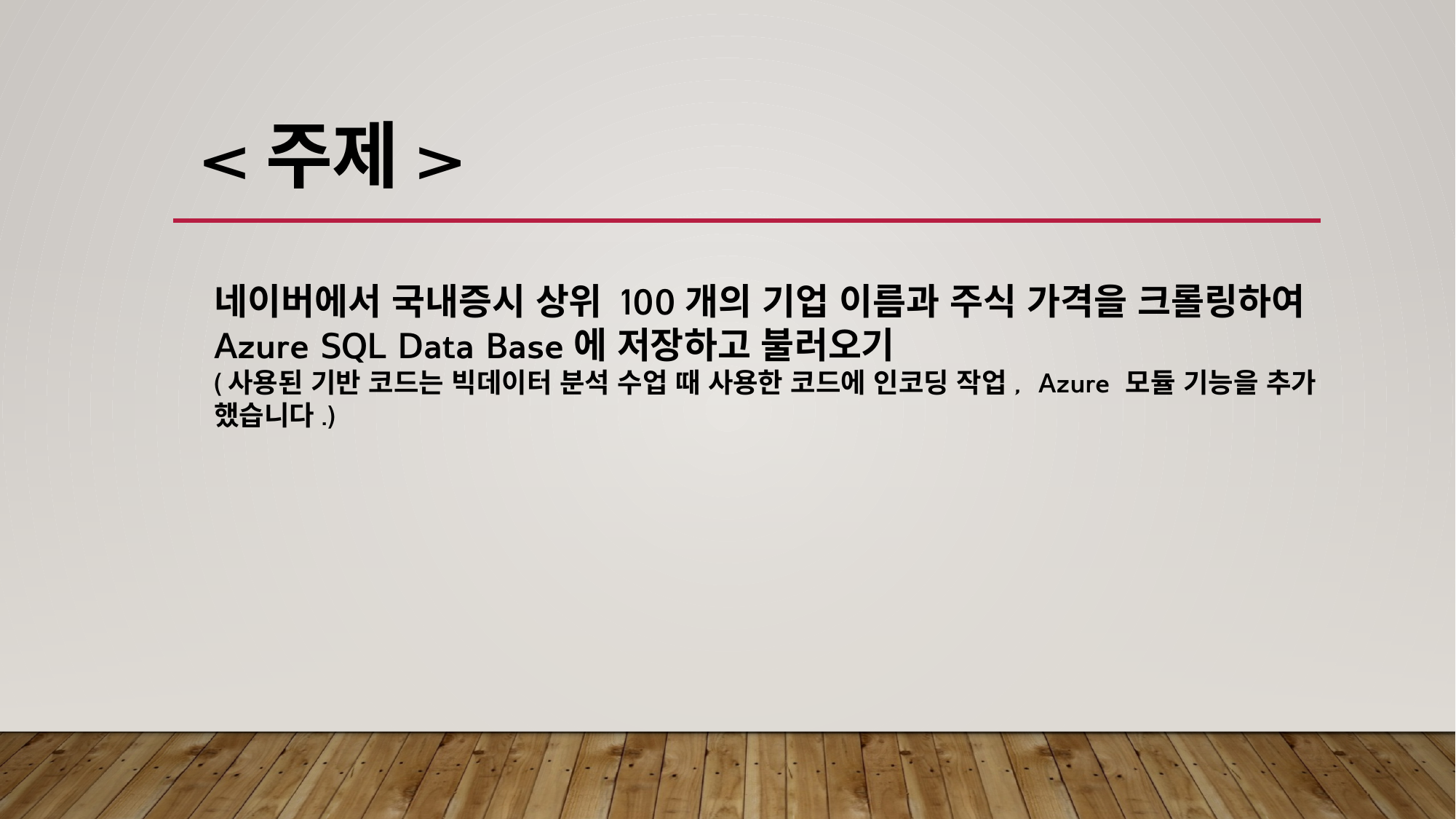

<주제>
네이버에서 국내증시 상위 100개의 기업 이름과 주식 가격을 크롤링하여 Azure SQL Data Base에 저장하고 불러오기
(사용된 기반 코드는 빅데이터 분석 수업 때 사용한 코드에 인코딩 작업,  Azure 모듈 기능을 추가 했습니다.)